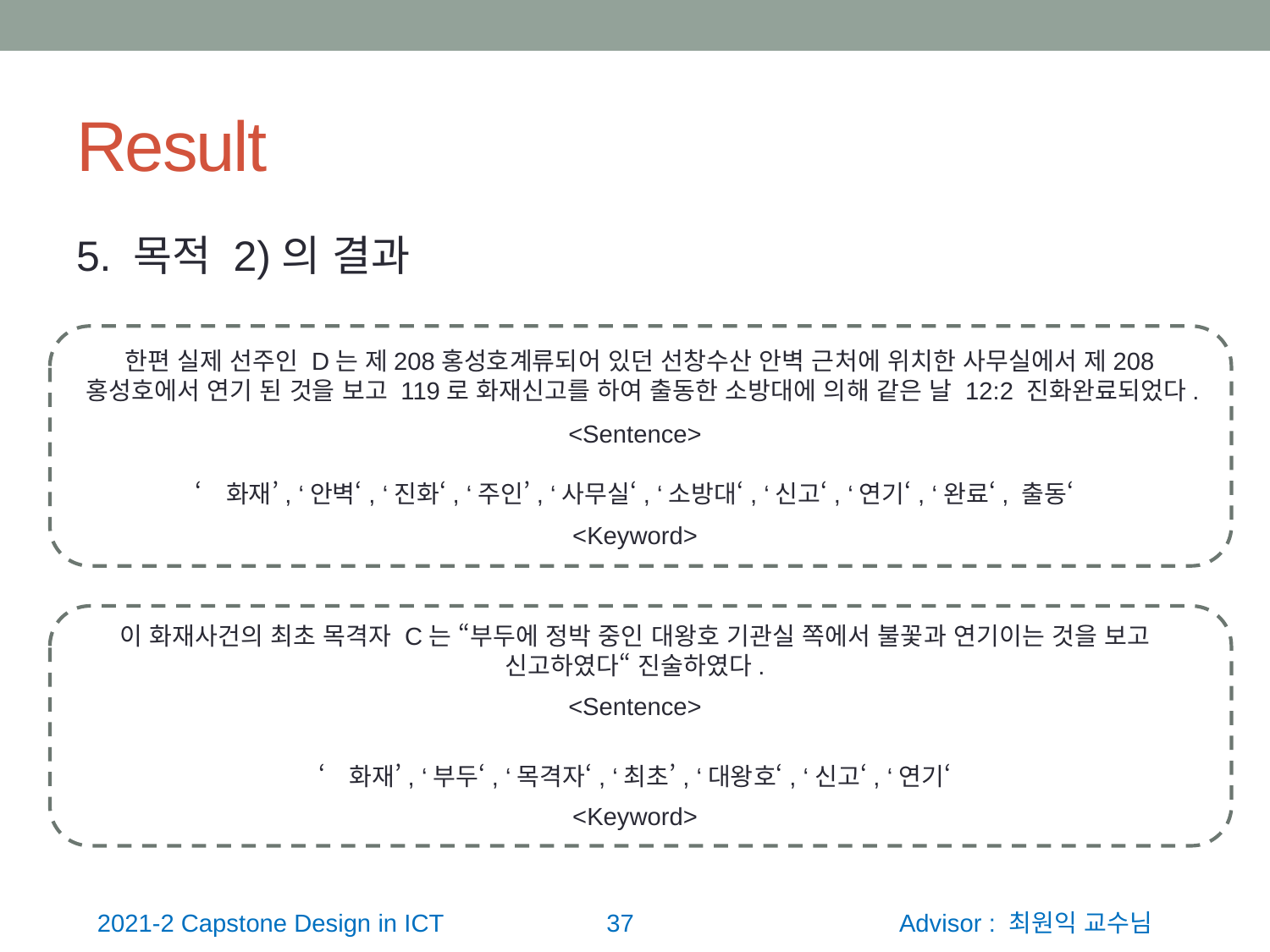

# Result
5. 목적 2)의 결과

한편 실제 선주인 D는 제208홍성호계류되어 있던 선창수산 안벽 근처에 위치한 사무실에서 제208홍성호에서 연기 된 것을 보고 119로 화재신고를 하여 출동한 소방대에 의해 같은 날 12:2 진화완료되었다.
<Sentence>
‘화재’, ‘안벽‘, ‘진화‘, ‘주인’, ‘사무실‘, ‘소방대‘, ‘신고‘, ‘연기‘, ‘완료‘, 출동‘
<Keyword>

이 화재사건의 최초 목격자 C는 “부두에 정박 중인 대왕호 기관실 쪽에서 불꽃과 연기이는 것을 보고 신고하였다“ 진술하였다.
<Sentence>
‘화재’, ‘부두‘, ‘목격자‘, ‘최초’, ‘대왕호‘, ‘신고‘, ‘연기‘
<Keyword>